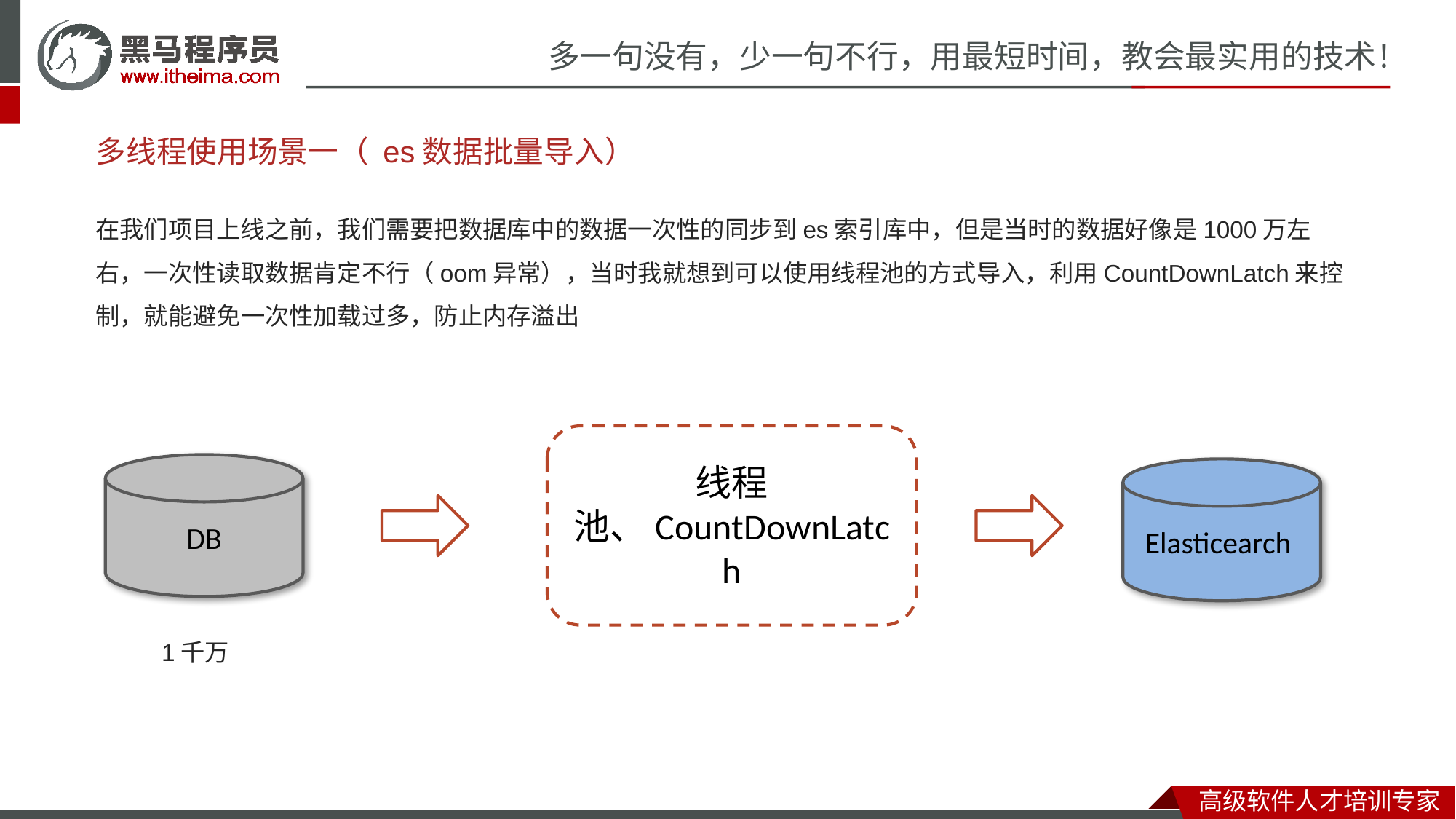

# 多线程使用场景一（ es数据批量导入）
在我们项目上线之前，我们需要把数据库中的数据一次性的同步到es索引库中，但是当时的数据好像是1000万左右，一次性读取数据肯定不行（oom异常），当时我就想到可以使用线程池的方式导入，利用CountDownLatch来控制，就能避免一次性加载过多，防止内存溢出
线程池、CountDownLatch
DB
1千万
Elasticearch